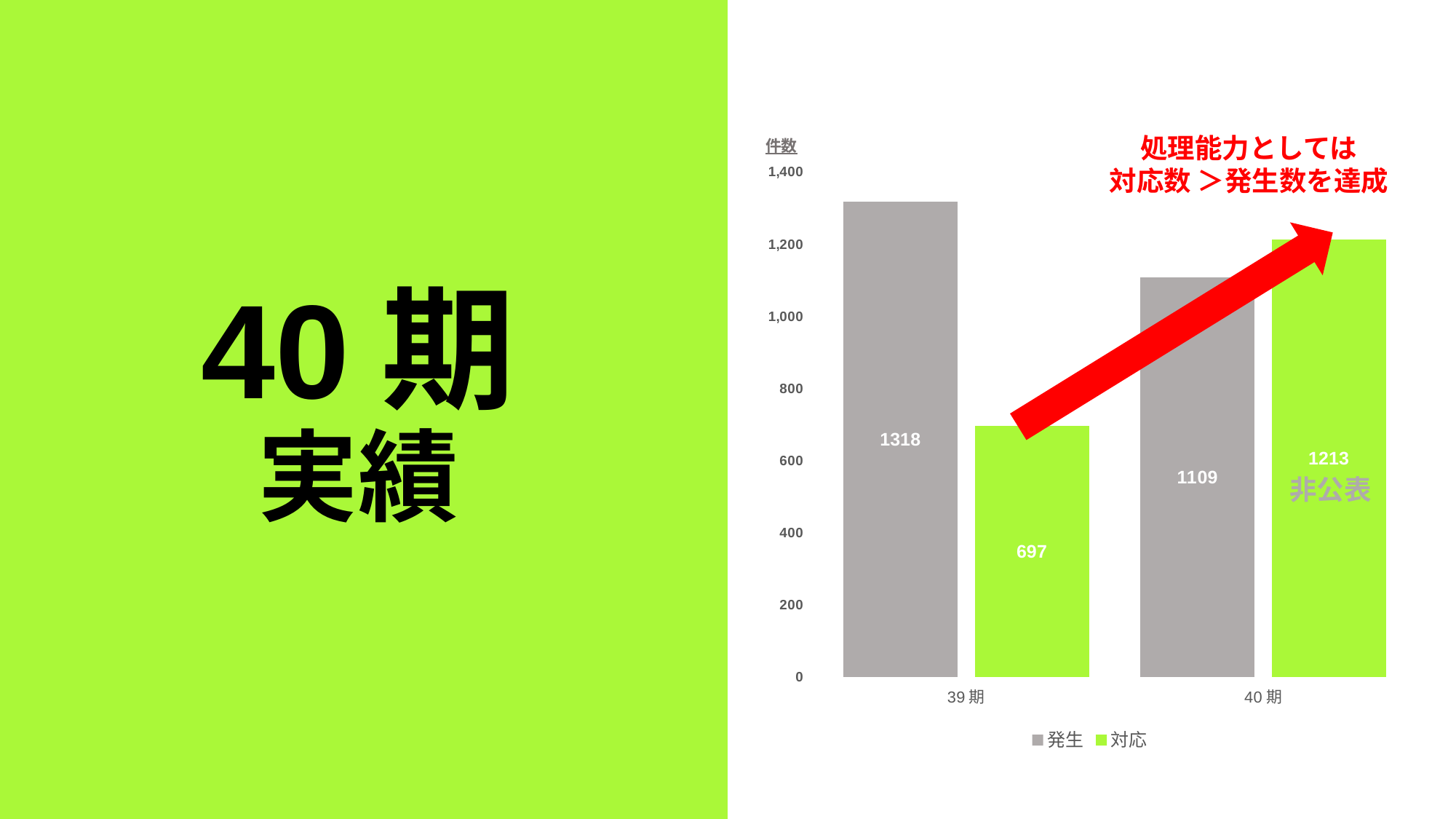

# 40期 実績
処理能力としては
対応数 ＞発生数を達成
件数

### Chart

| Category | 発生 | 対応 |
|---|---|---|
| 39期 | 1318.0 | 697.0 |
| 40期 | 1109.0 | 1213.0 |
非公表